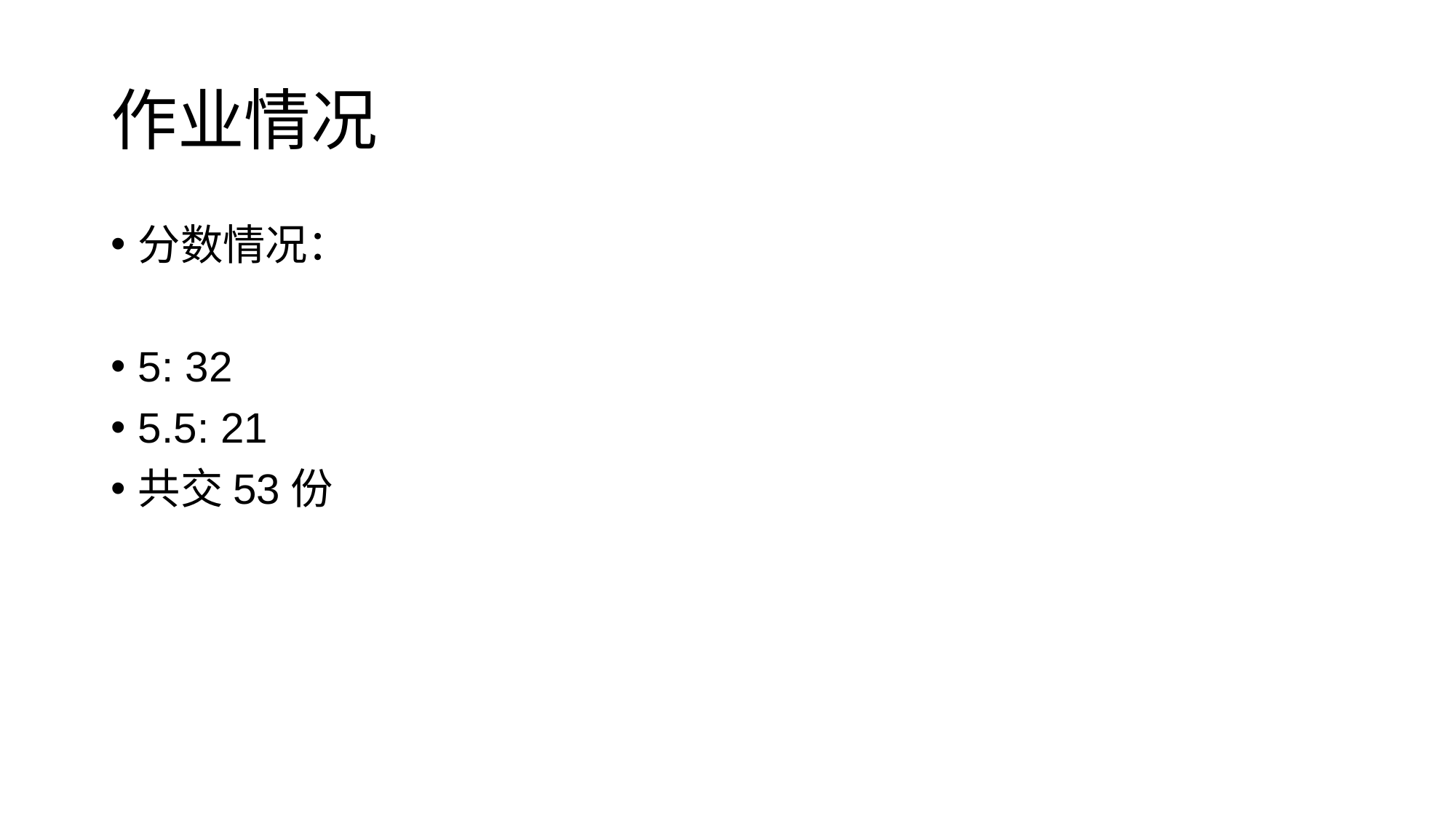

# 作业情况
分数情况：

5: 32
5.5: 21
共交53份